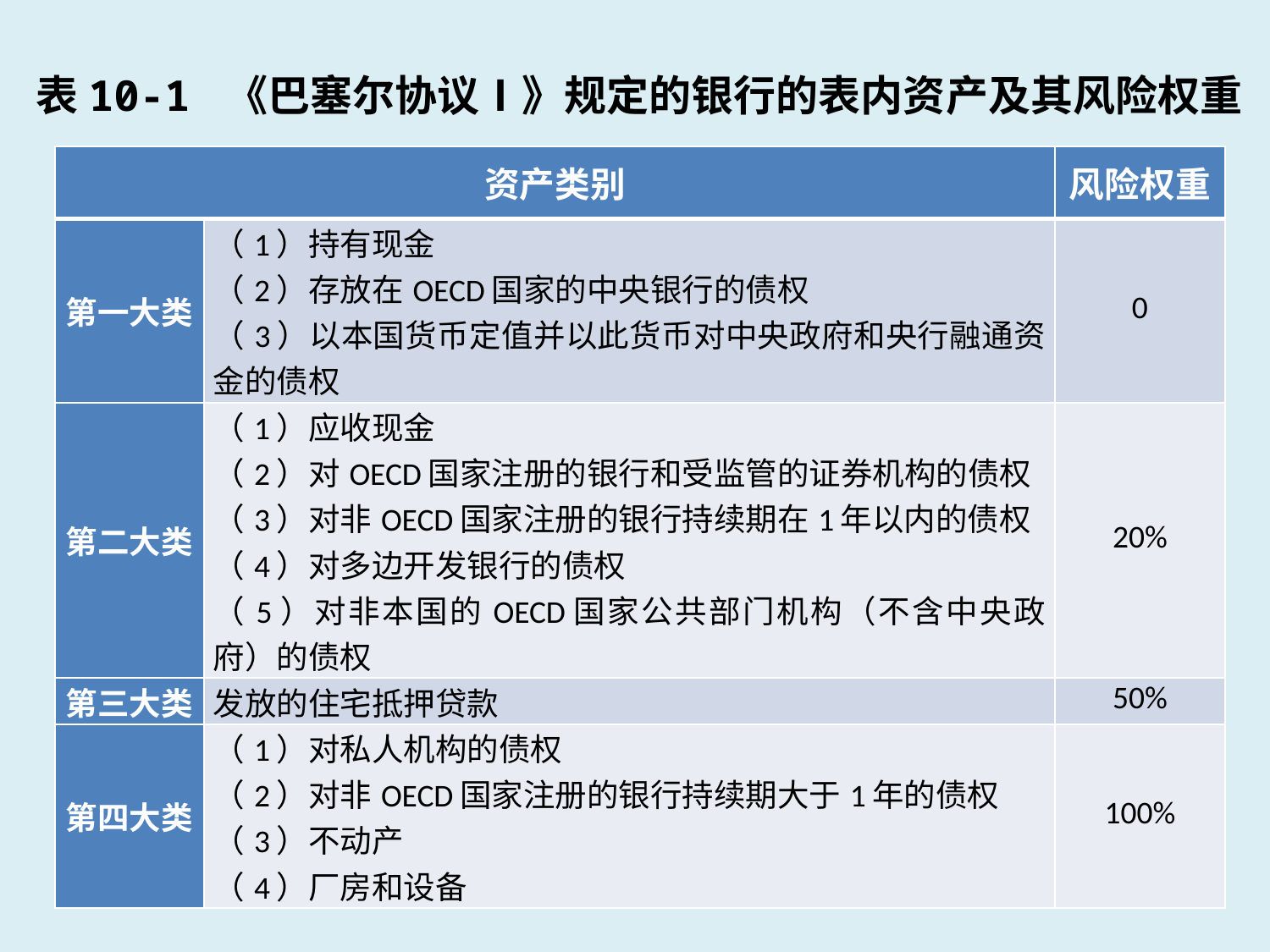

表10-1 《巴塞尔协议Ⅰ》规定的银行的表内资产及其风险权重
| 资产类别 |  | 风险权重 |
| --- | --- | --- |
| 第一大类 | （1）持有现金 （2）存放在OECD国家的中央银行的债权 （3）以本国货币定值并以此货币对中央政府和央行融通资金的债权 | 0 |
| 第二大类 | （1）应收现金 （2）对OECD国家注册的银行和受监管的证券机构的债权 （3）对非OECD国家注册的银行持续期在1年以内的债权 （4）对多边开发银行的债权 （5）对非本国的OECD国家公共部门机构（不含中央政府）的债权 | 20% |
| 第三大类 | 发放的住宅抵押贷款 | 50% |
| 第四大类 | （1）对私人机构的债权 （2）对非OECD国家注册的银行持续期大于1年的债权 （3）不动产 （4）厂房和设备 | 100% |
13